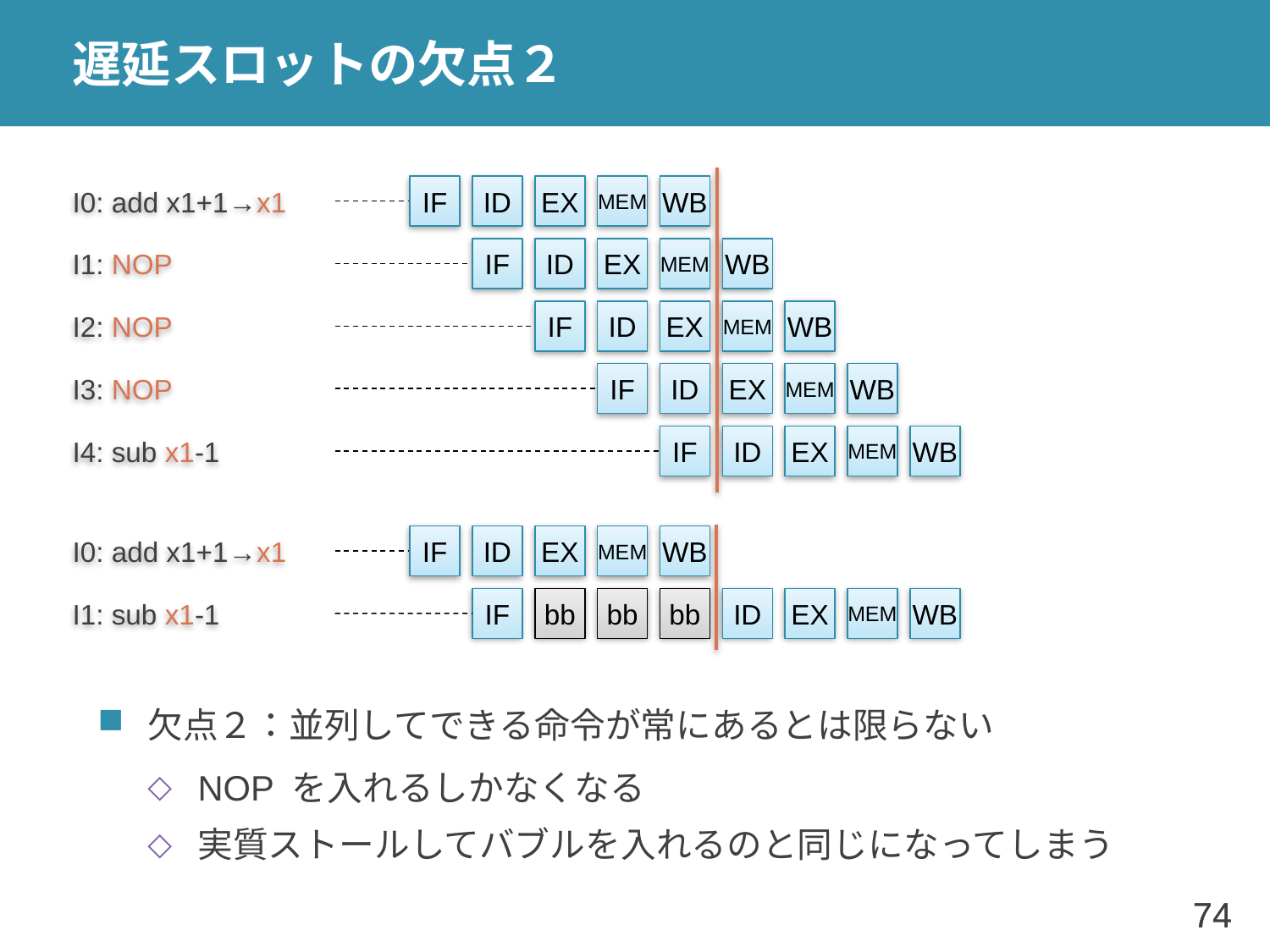

# 遅延スロットの欠点２
I0: add x1+1→x1
IF
ID
EX
MEM
WB
I1: NOP
IF
ID
EX
MEM
WB
I2: NOP
IF
ID
EX
MEM
WB
I3: NOP
IF
ID
EX
MEM
WB
I4: sub x1-1
IF
ID
EX
MEM
WB
I0: add x1+1→x1
IF
ID
EX
MEM
WB
I1: sub x1-1
IF
bb
bb
bb
ID
EX
MEM
WB
欠点２：並列してできる命令が常にあるとは限らない
NOP を入れるしかなくなる
実質ストールしてバブルを入れるのと同じになってしまう